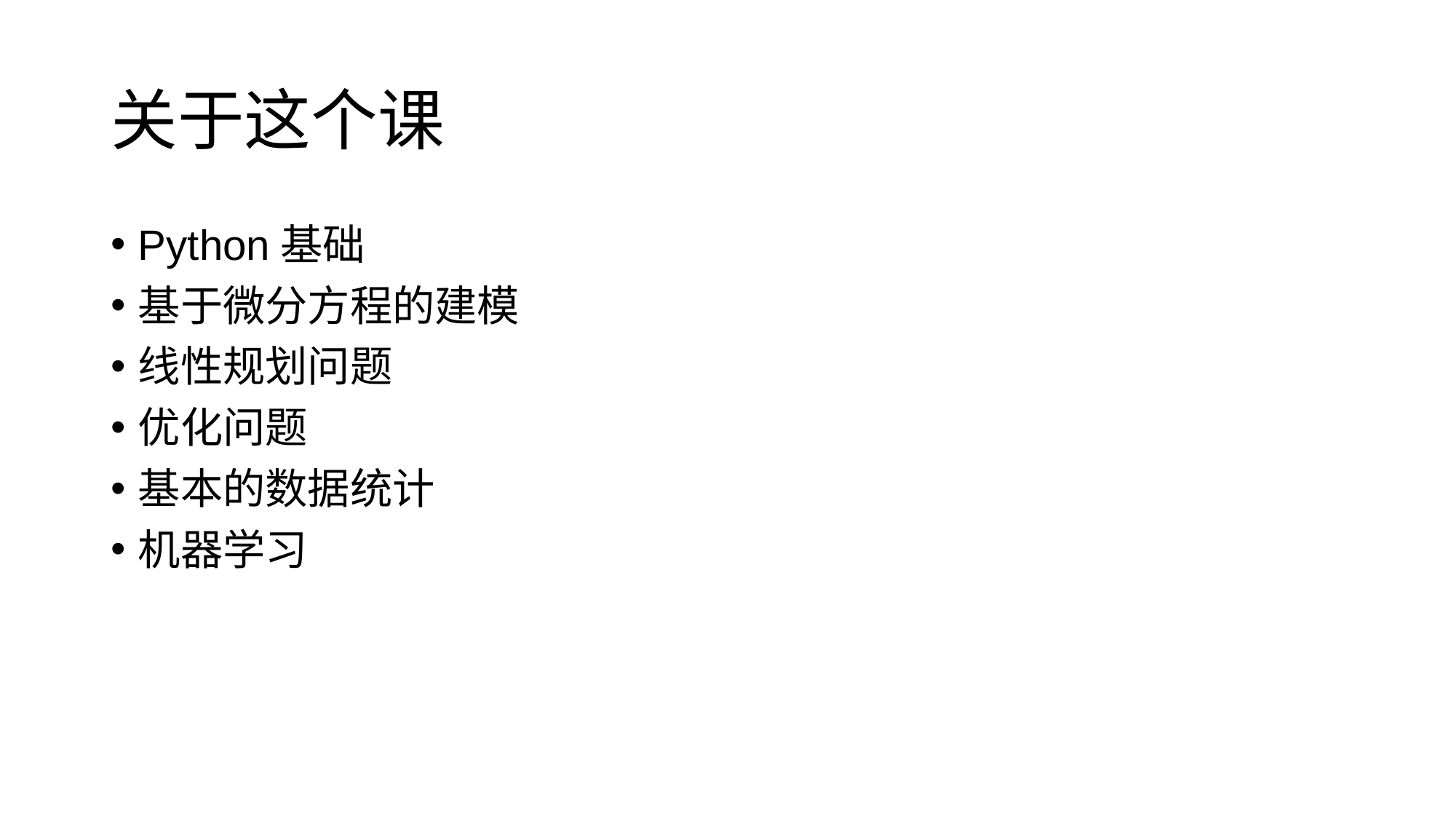

# 关于这个课
Python基础
基于微分方程的建模
线性规划问题
优化问题
基本的数据统计
机器学习